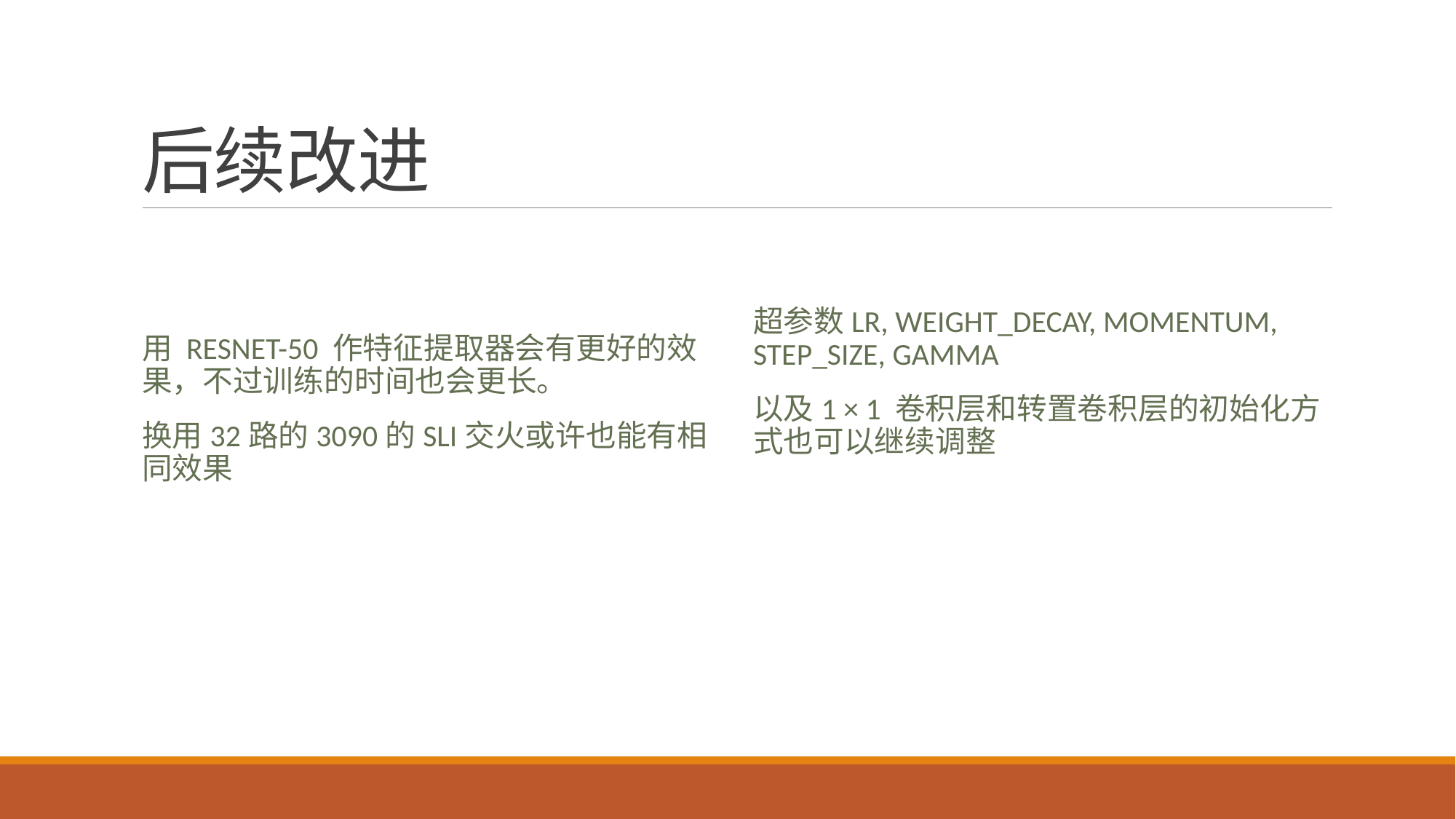

# 后续改进
超参数lr, weight_decay, momentum, step_size, gamma
以及1 × 1 卷积层和转置卷积层的初始化方式也可以继续调整

用 ResNet-50 作特征提取器会有更好的效果，不过训练的时间也会更长。
换用32路的3090的SLI交火或许也能有相同效果